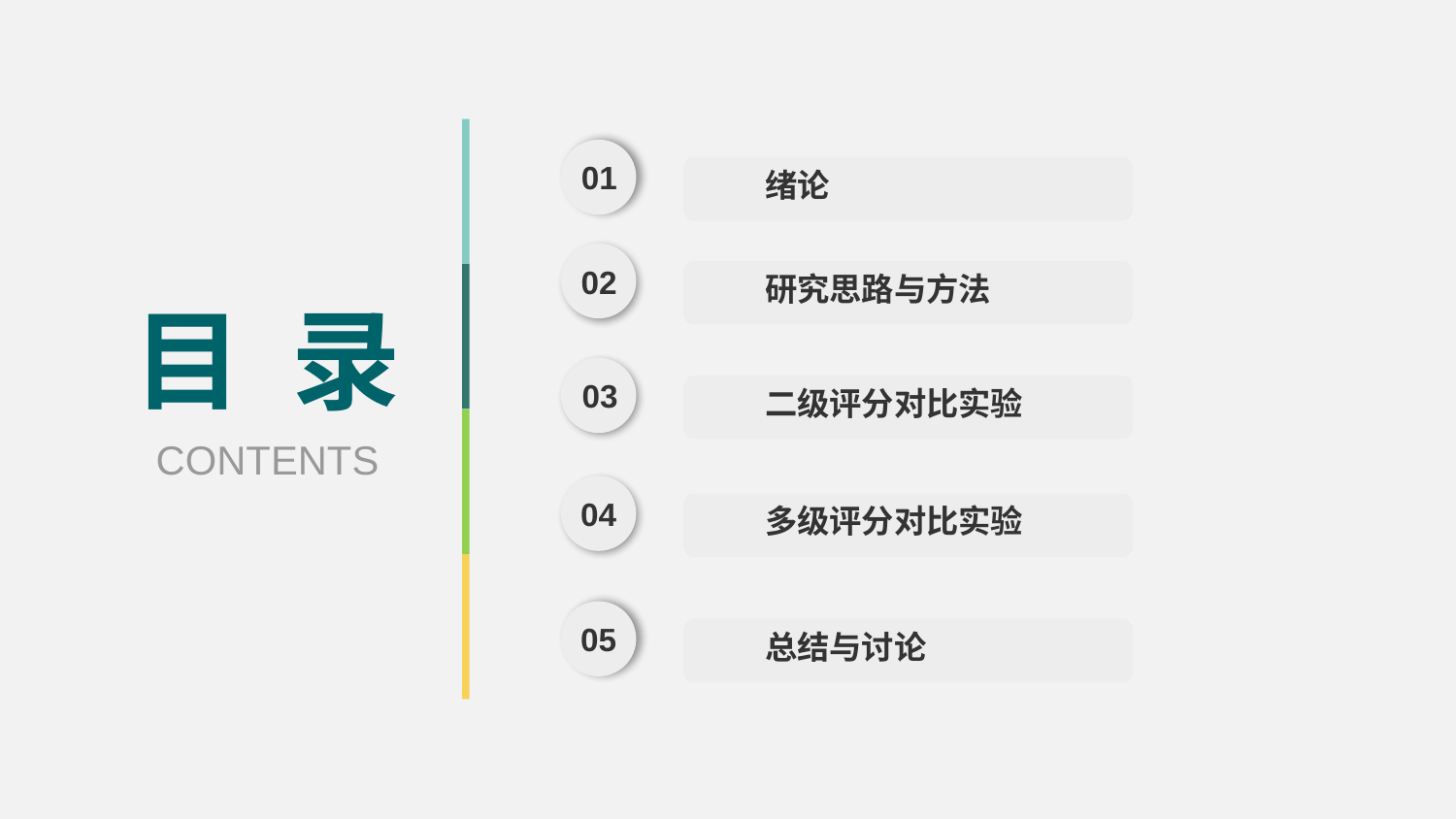

01

绪论

目  录
CONTENTS
02

研究思路与方法

03

二级评分对比实验

04

多级评分对比实验

05

总结与讨论